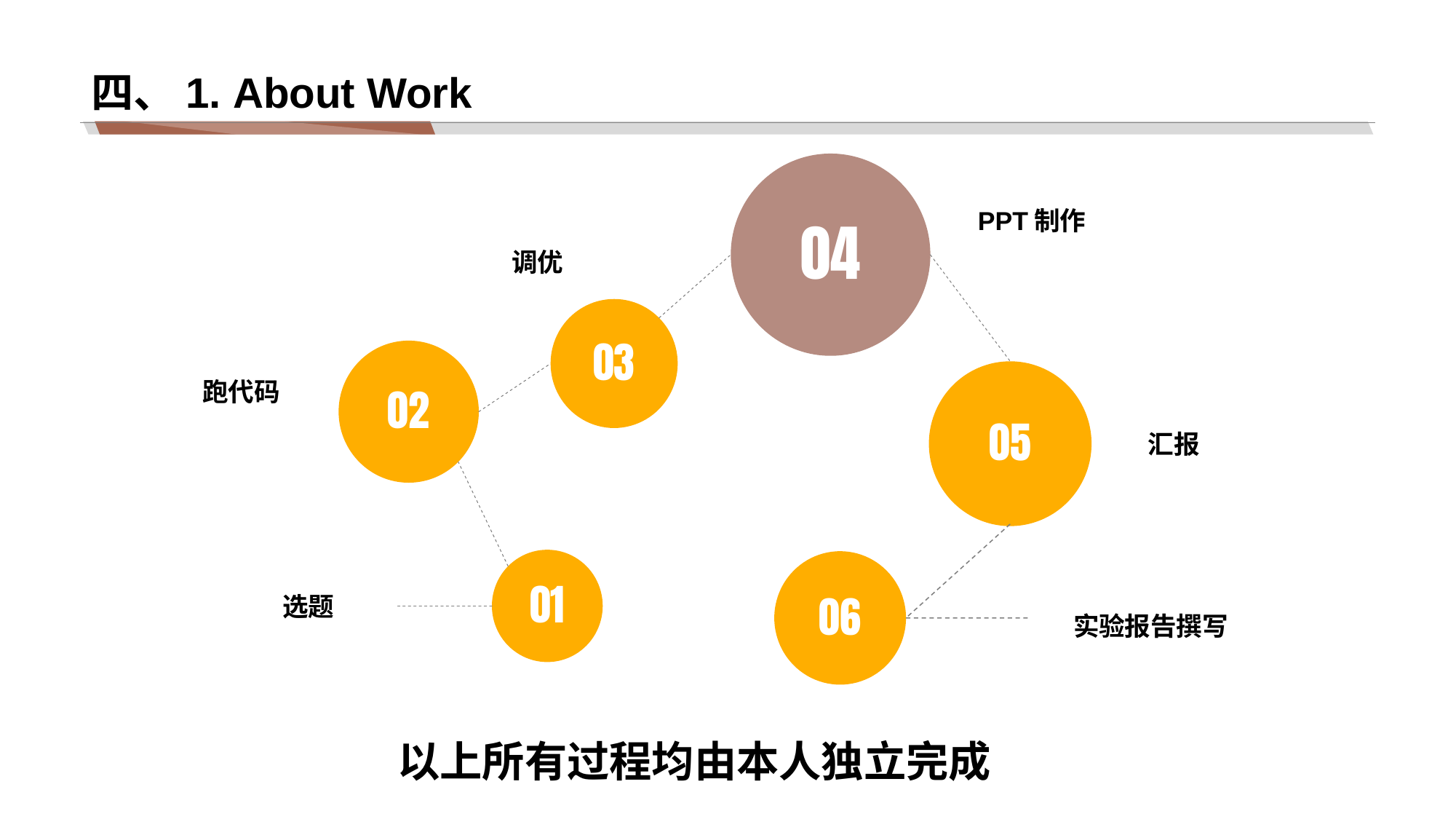

# 四、1. About Work
04
PPT制作
调优
03
02
05
跑代码
汇报
01
06
选题
实验报告撰写
以上所有过程均由本人独立完成